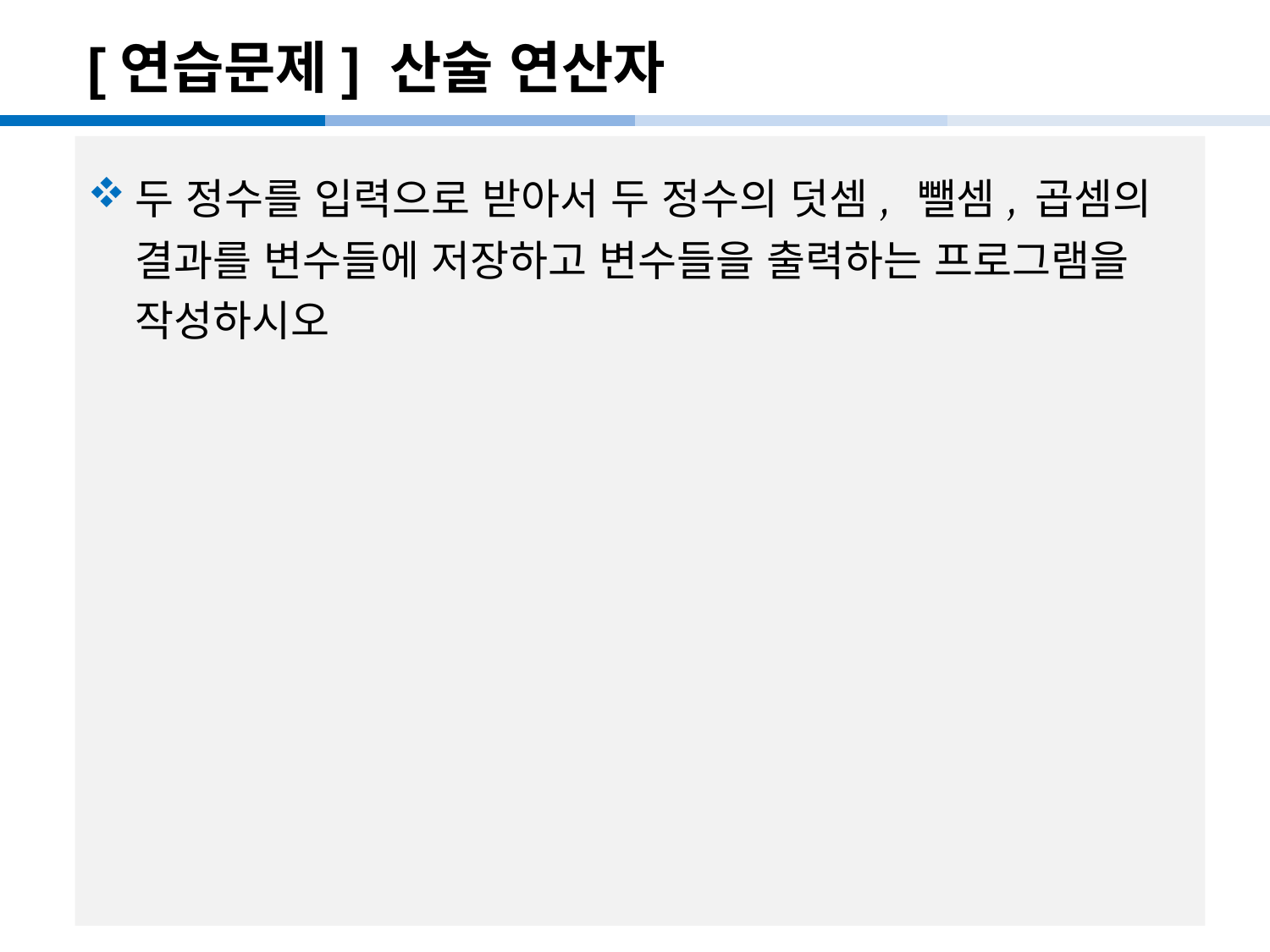

# [연습문제] 산술 연산자
두 정수를 입력으로 받아서 두 정수의 덧셈,  뺄셈, 곱셈의 결과를 변수들에 저장하고 변수들을 출력하는 프로그램을 작성하시오